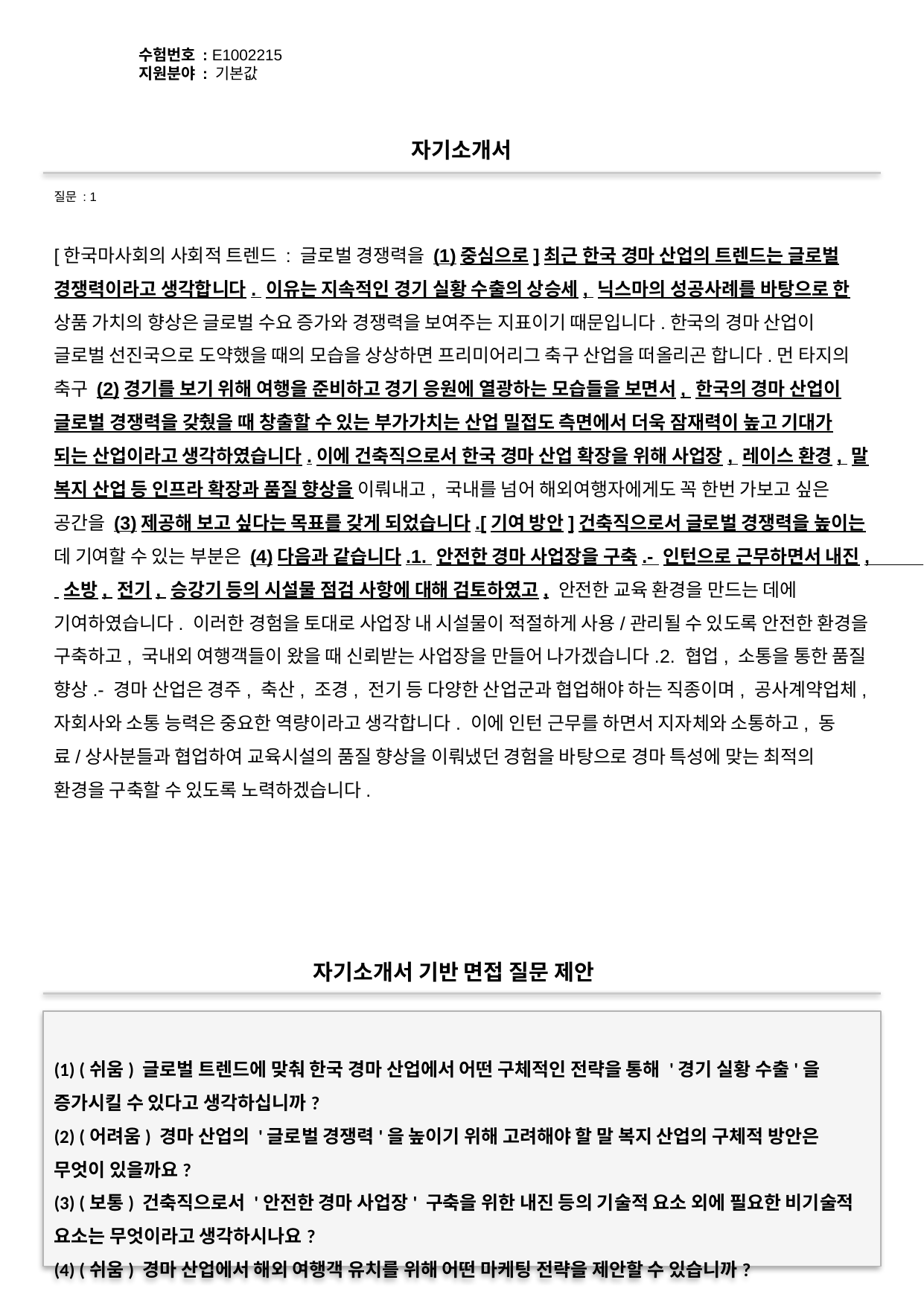

수험번호 : E1002215
지원분야 : 기본값
#

자기소개서

질문 : 1

[한국마사회의 사회적 트렌드 : 글로벌 경쟁력을 (1)중심으로]최근 한국 경마 산업의 트렌드는 글로벌 경쟁력이라고 생각합니다. 이유는 지속적인 경기 실황 수출의 상승세, 닉스마의 성공사례를 바탕으로 한 상품 가치의 향상은 글로벌 수요 증가와 경쟁력을 보여주는 지표이기 때문입니다.한국의 경마 산업이 글로벌 선진국으로 도약했을 때의 모습을 상상하면 프리미어리그 축구 산업을 떠올리곤 합니다.먼 타지의 축구 (2)경기를 보기 위해 여행을 준비하고 경기 응원에 열광하는 모습들을 보면서, 한국의 경마 산업이 글로벌 경쟁력을 갖췄을 때 창출할 수 있는 부가가치는 산업 밀접도 측면에서 더욱 잠재력이 높고 기대가 되는 산업이라고 생각하였습니다.이에 건축직으로서 한국 경마 산업 확장을 위해 사업장, 레이스 환경, 말 복지 산업 등 인프라 확장과 품질 향상을 이뤄내고, 국내를 넘어 해외여행자에게도 꼭 한번 가보고 싶은 공간을 (3)제공해 보고 싶다는 목표를 갖게 되었습니다.[기여 방안]건축직으로서 글로벌 경쟁력을 높이는 데 기여할 수 있는 부분은 (4)다음과 같습니다.1. 안전한 경마 사업장을 구축.- 인턴으로 근무하면서 내진, 소방, 전기, 승강기 등의 시설물 점검 사항에 대해 검토하였고, 안전한 교육 환경을 만드는 데에 기여하였습니다. 이러한 경험을 토대로 사업장 내 시설물이 적절하게 사용/관리될 수 있도록 안전한 환경을 구축하고, 국내외 여행객들이 왔을 때 신뢰받는 사업장을 만들어 나가겠습니다.2. 협업, 소통을 통한 품질 향상.- 경마 산업은 경주, 축산, 조경, 전기 등 다양한 산업군과 협업해야 하는 직종이며, 공사계약업체, 자회사와 소통 능력은 중요한 역량이라고 생각합니다. 이에 인턴 근무를 하면서 지자체와 소통하고, 동료/상사분들과 협업하여 교육시설의 품질 향상을 이뤄냈던 경험을 바탕으로 경마 특성에 맞는 최적의 환경을 구축할 수 있도록 노력하겠습니다.

자기소개서 기반 면접 질문 제안

(1) (쉬움) 글로벌 트렌드에 맞춰 한국 경마 산업에서 어떤 구체적인 전략을 통해 '경기 실황 수출'을 증가시킬 수 있다고 생각하십니까?
(2) (어려움) 경마 산업의 '글로벌 경쟁력'을 높이기 위해 고려해야 할 말 복지 산업의 구체적 방안은 무엇이 있을까요?
(3) (보통) 건축직으로서 '안전한 경마 사업장' 구축을 위한 내진 등의 기술적 요소 외에 필요한 비기술적 요소는 무엇이라고 생각하시나요?
(4) (쉬움) 경마 산업에서 해외 여행객 유치를 위해 어떤 마케팅 전략을 제안할 수 있습니까?